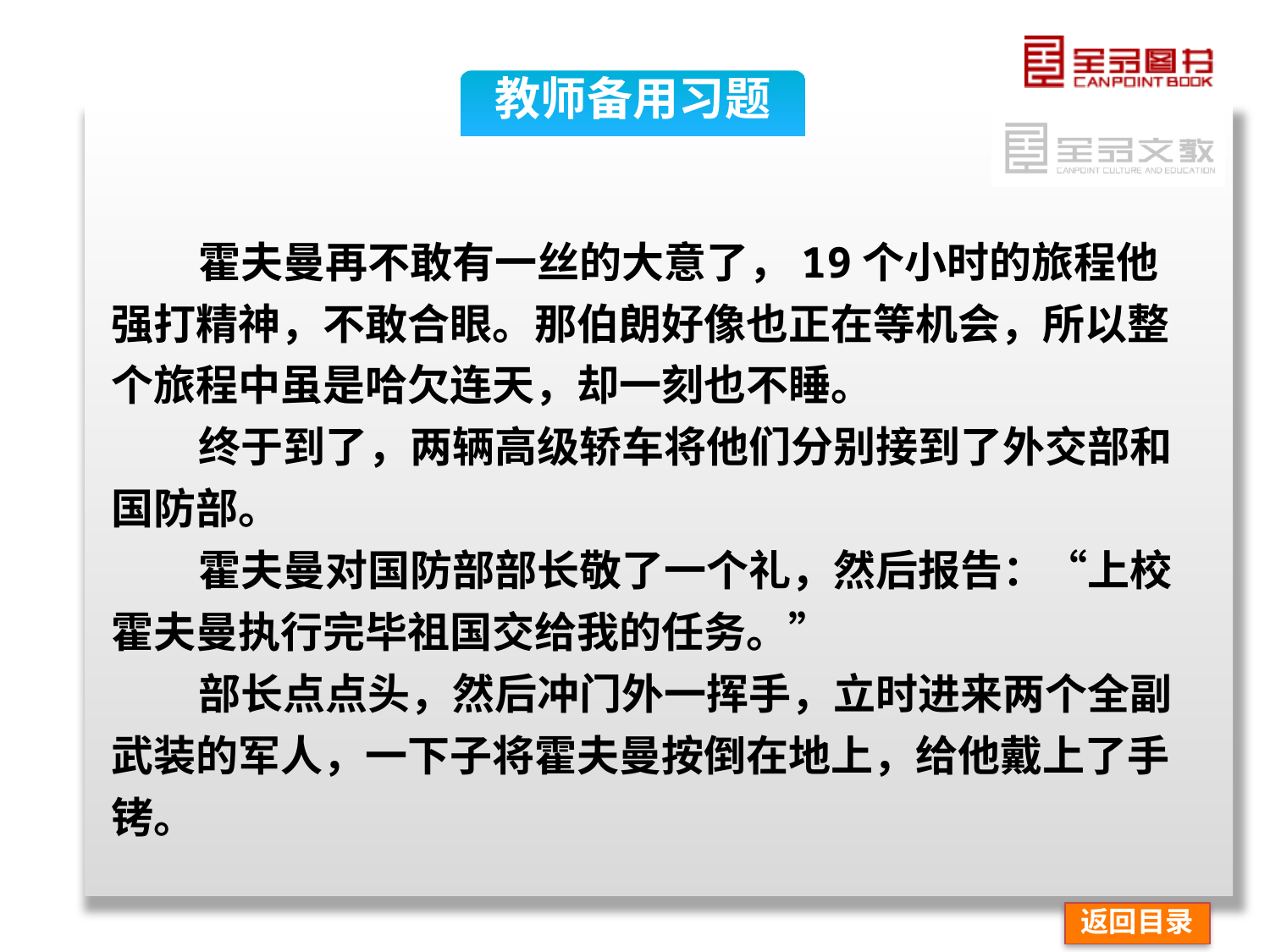

教师备用习题
霍夫曼再不敢有一丝的大意了，19个小时的旅程他强打精神，不敢合眼。那伯朗好像也正在等机会，所以整个旅程中虽是哈欠连天，却一刻也不睡。
终于到了，两辆高级轿车将他们分别接到了外交部和国防部。
霍夫曼对国防部部长敬了一个礼，然后报告：“上校霍夫曼执行完毕祖国交给我的任务。”
部长点点头，然后冲门外一挥手，立时进来两个全副武装的军人，一下子将霍夫曼按倒在地上，给他戴上了手铐。
返回目录